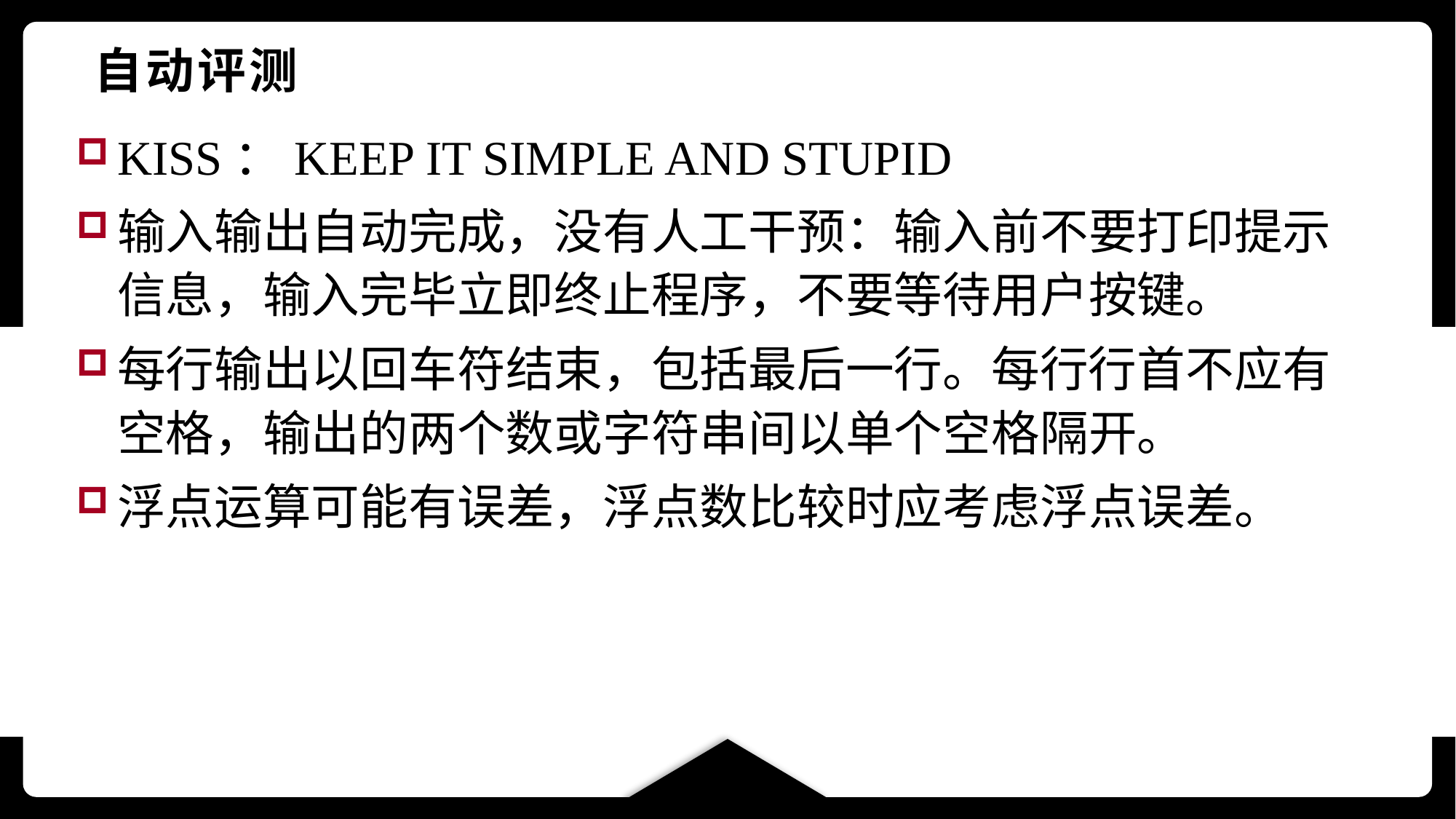

# 自动评测
KISS：KEEP IT SIMPLE AND STUPID
输入输出自动完成，没有人工干预：输入前不要打印提示信息，输入完毕立即终止程序，不要等待用户按键。
每行输出以回车符结束，包括最后一行。每行行首不应有空格，输出的两个数或字符串间以单个空格隔开。
浮点运算可能有误差，浮点数比较时应考虑浮点误差。